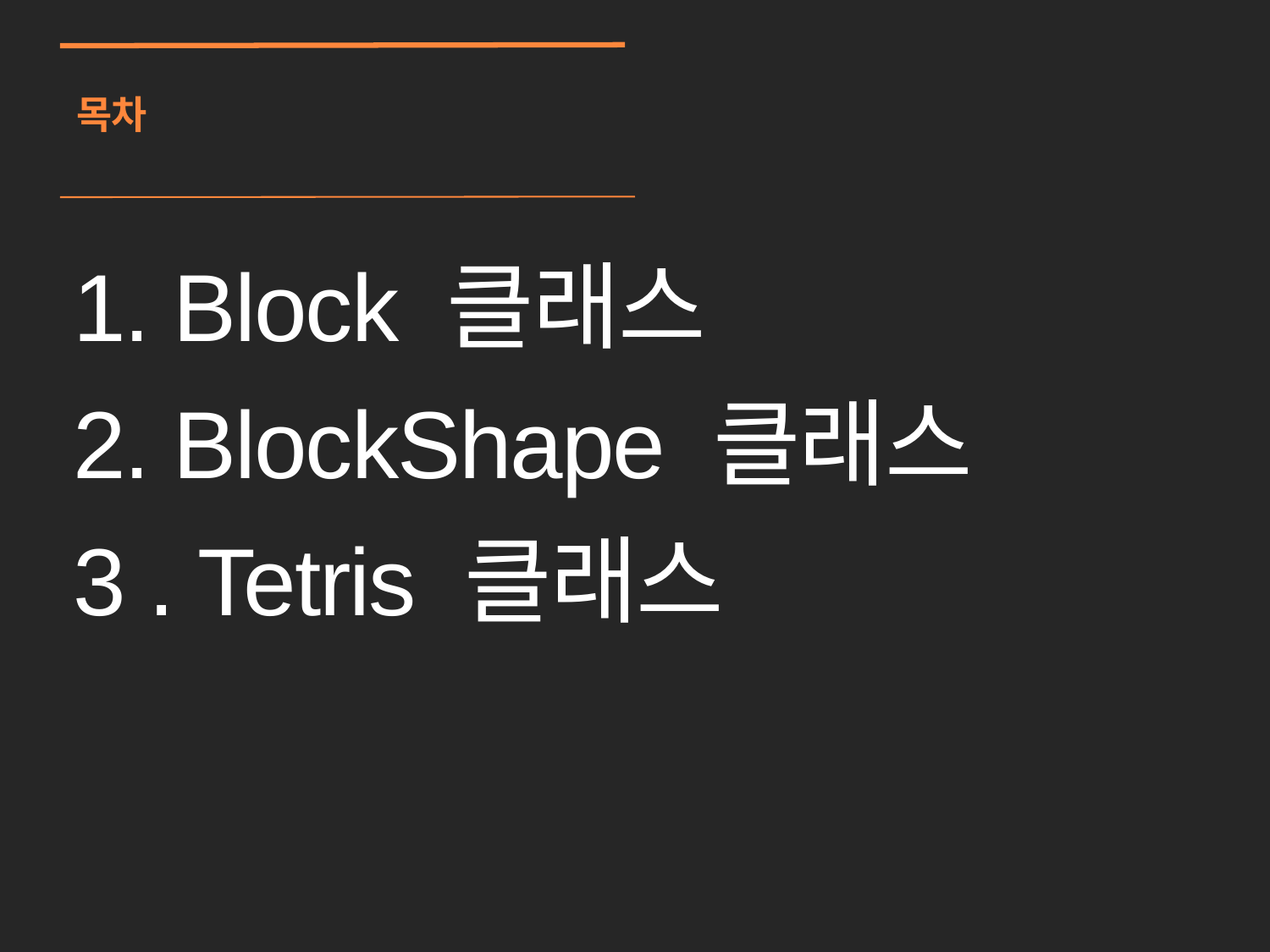

목차
1. Block 클래스
2. BlockShape 클래스
3 . Tetris 클래스